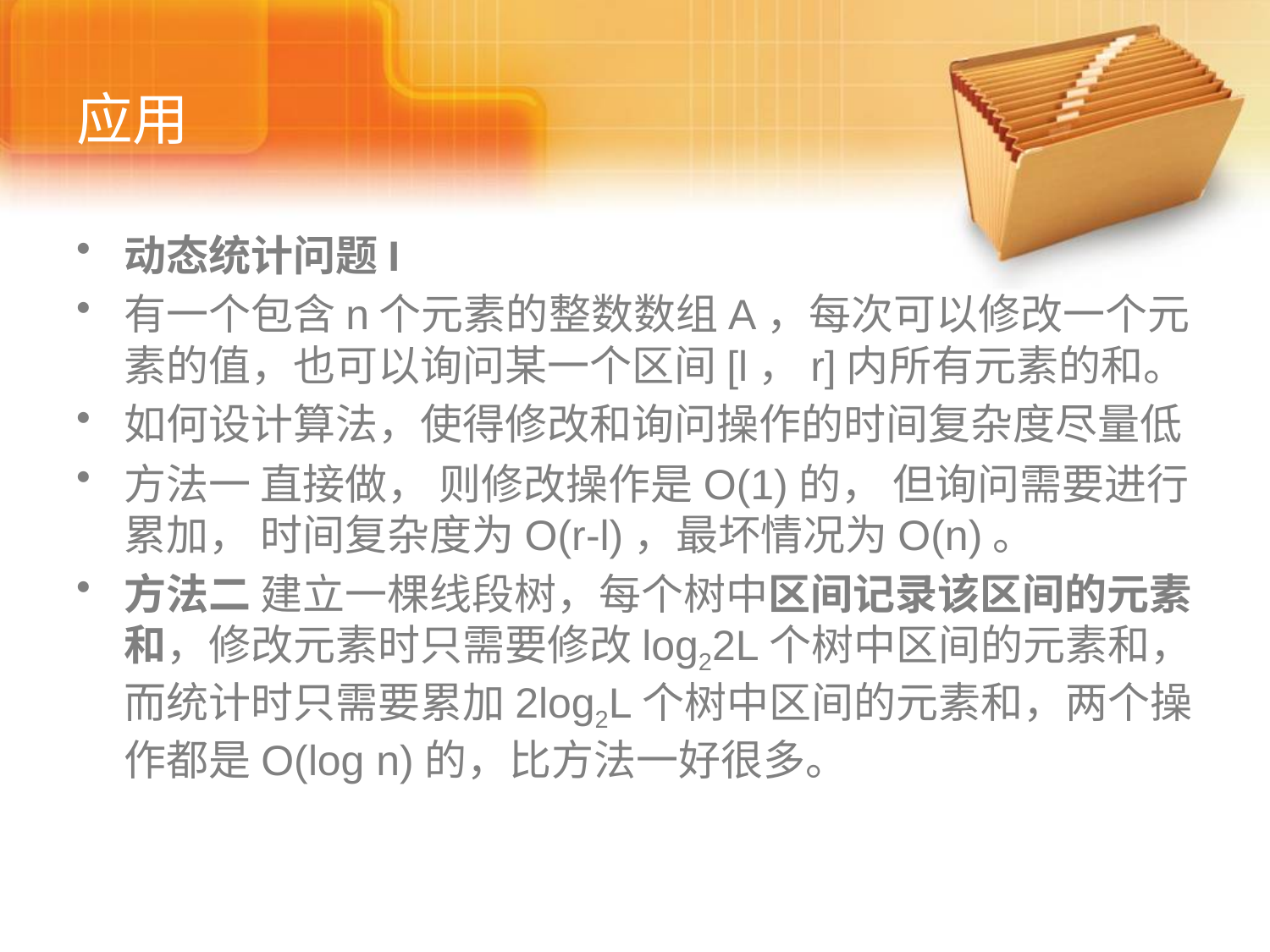

# 应用
动态统计问题I
有一个包含n个元素的整数数组A，每次可以修改一个元素的值，也可以询问某一个区间[l，r]内所有元素的和。
如何设计算法，使得修改和询问操作的时间复杂度尽量低
方法一 直接做， 则修改操作是O(1)的， 但询问需要进行累加， 时间复杂度为O(r-l)，最坏情况为O(n)。
方法二 建立一棵线段树，每个树中区间记录该区间的元素和，修改元素时只需要修改log22L个树中区间的元素和，而统计时只需要累加2log2L个树中区间的元素和，两个操作都是O(log n)的，比方法一好很多。